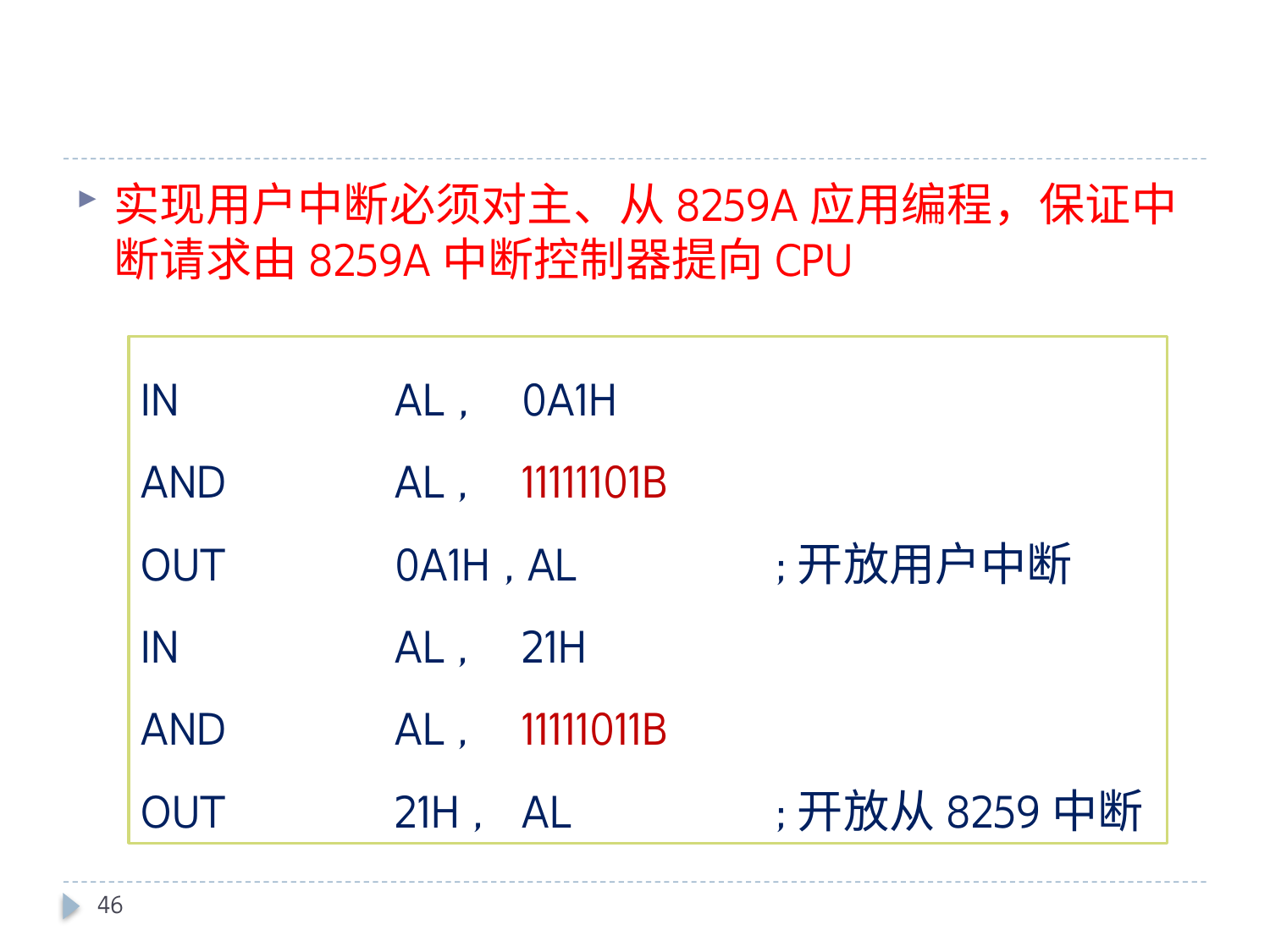

实现用户中断必须对主、从8259A应用编程，保证中断请求由8259A中断控制器提向CPU
IN		AL ,	0A1H
AND		AL ,	11111101B
OUT		0A1H , AL		;开放用户中断
IN		AL ,	21H
AND		AL ,	11111011B
OUT		21H ,	AL		;开放从8259中断
46